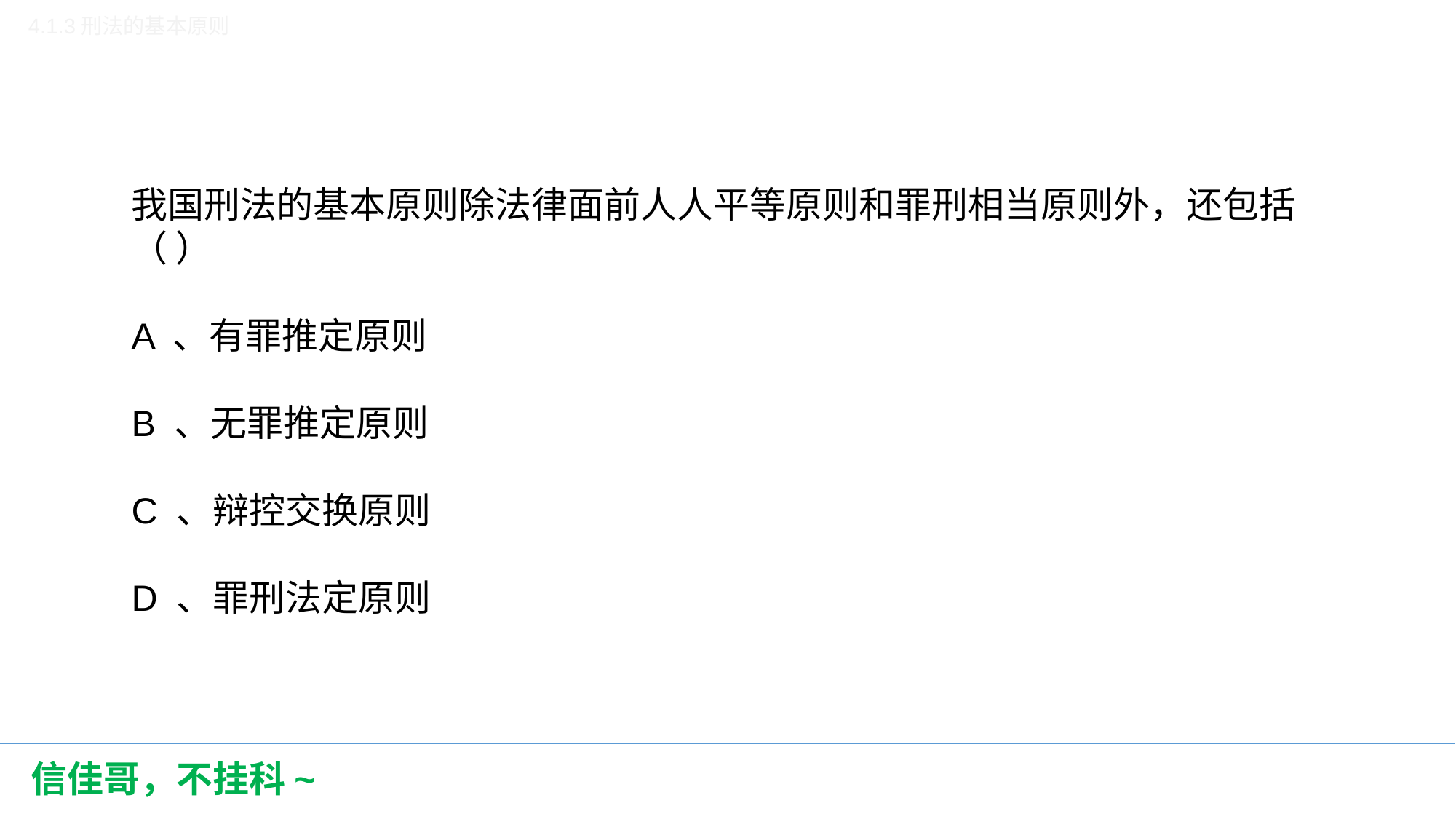

4.1.3刑法的基本原则
我国刑法的基本原则除法律面前人人平等原则和罪刑相当原则外，还包括（ ）

A 、有罪推定原则

B 、无罪推定原则

C 、辩控交换原则

D 、罪刑法定原则